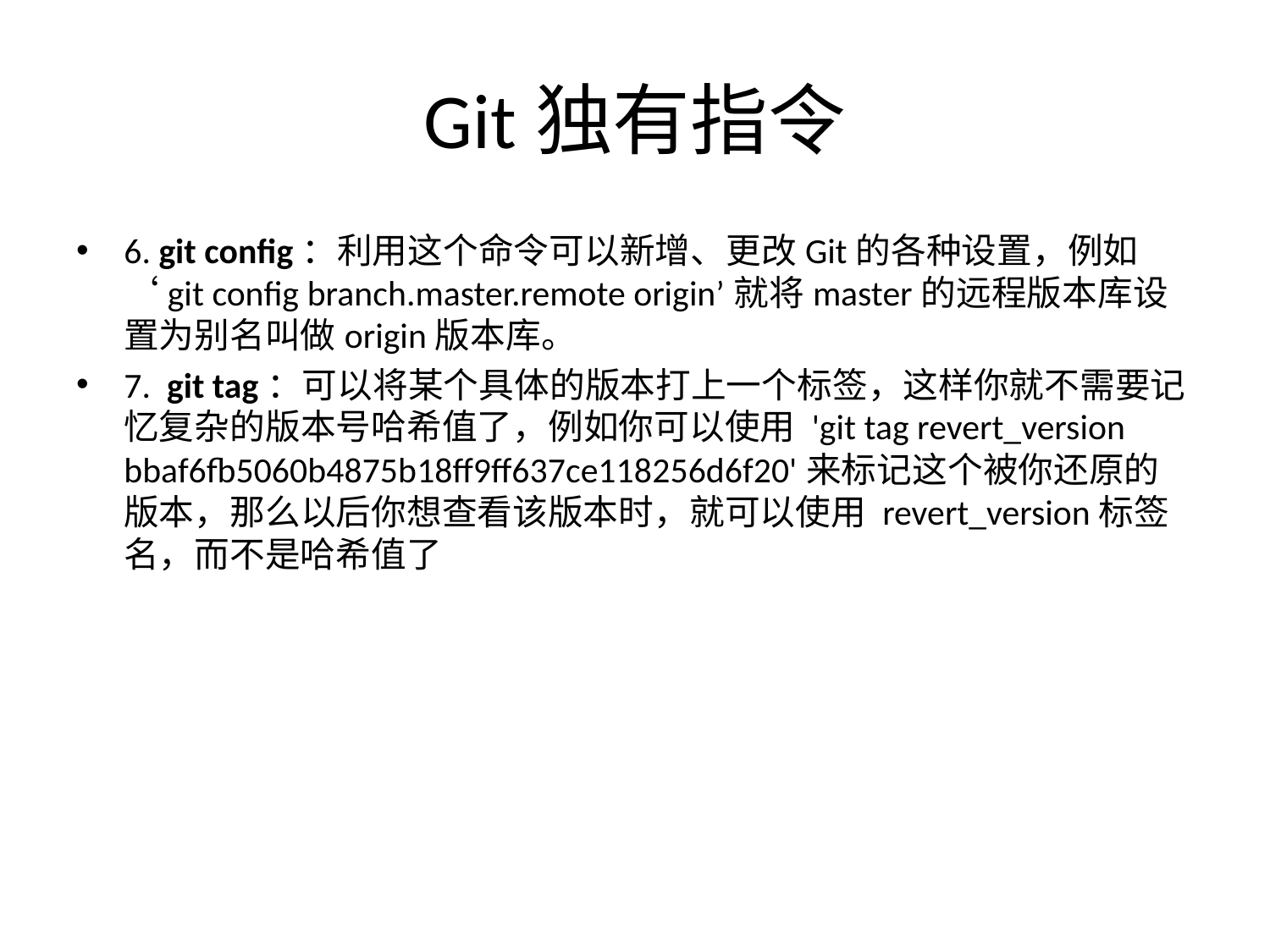

# Git独有指令
6. git config：利用这个命令可以新增、更改Git的各种设置，例如‘git config branch.master.remote origin’就将master的远程版本库设置为别名叫做origin版本库。
7.  git tag：可以将某个具体的版本打上一个标签，这样你就不需要记忆复杂的版本号哈希值了，例如你可以使用 'git tag revert_version bbaf6fb5060b4875b18ff9ff637ce118256d6f20'来标记这个被你还原的版本，那么以后你想查看该版本时，就可以使用 revert_version标签名，而不是哈希值了